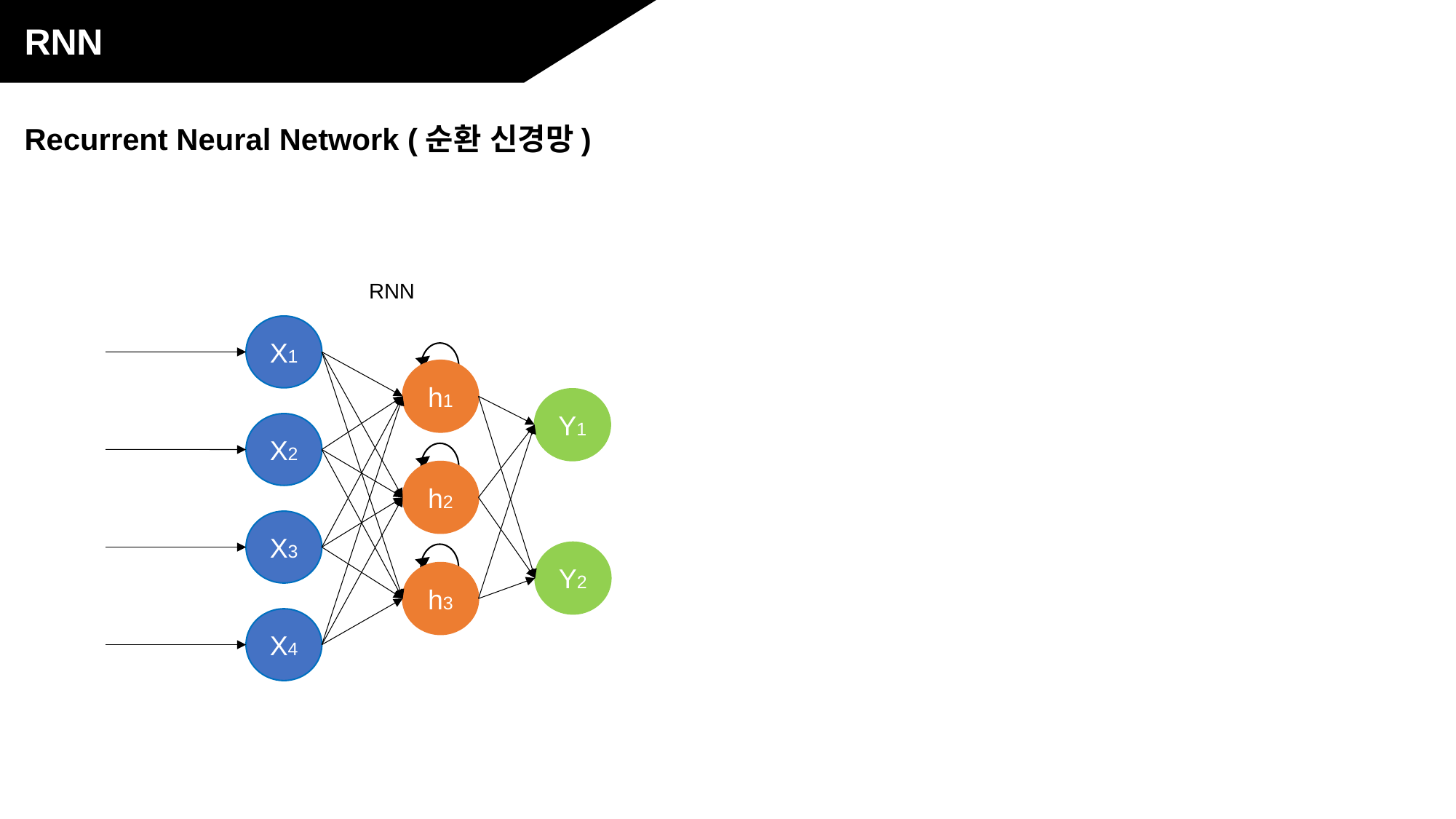

RNN
Recurrent Neural Network (순환 신경망)
RNN
X1

h1
Y1
X2

h2
X3
Y2

h3
X4